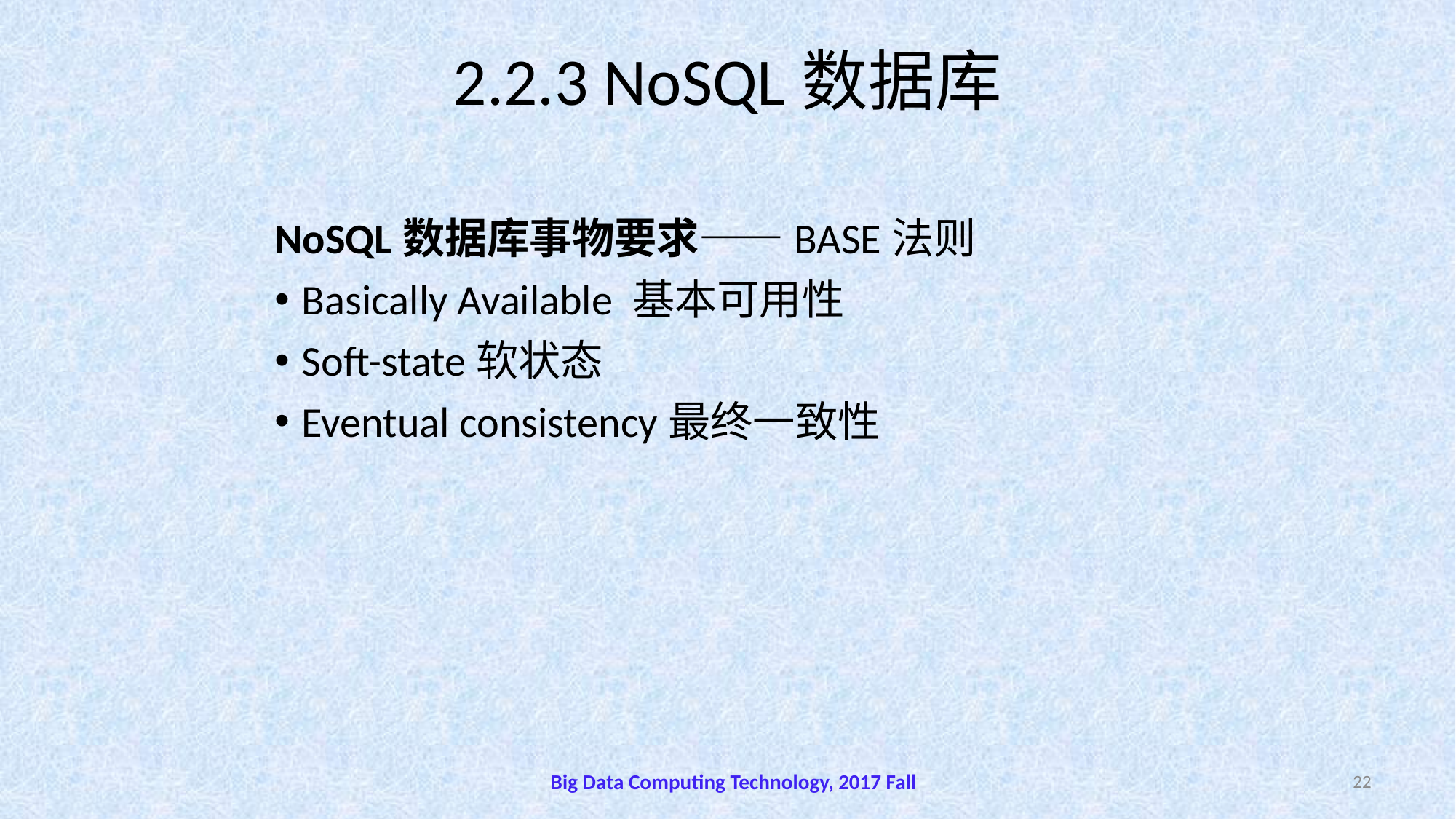

# 2.2.3 NoSQL数据库
NoSQL数据库事物要求——BASE法则
Basically Available 基本可用性
Soft-state软状态
Eventual consistency最终一致性
Big Data Computing Technology, 2017 Fall
22